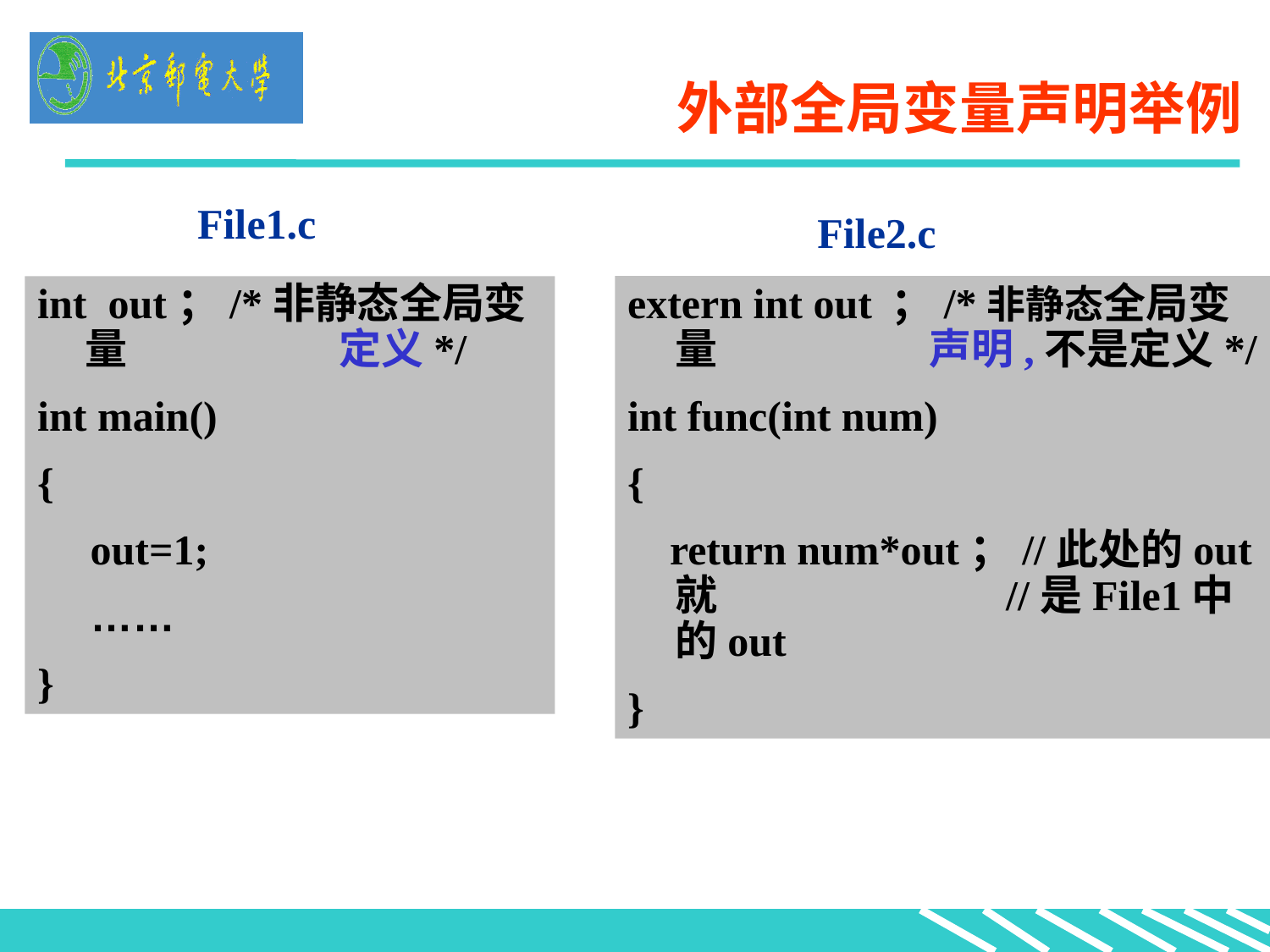

# 外部全局变量声明举例
File1.c
int  out；/*非静态全局变量		定义*/
int main()
{
     out=1;
     ……
}
File2.c
extern int out ；/*非静态全局变量		声明,不是定义*/
int func(int num)
{
    return num*out；//此处的out就 		       //是File1中的out
}